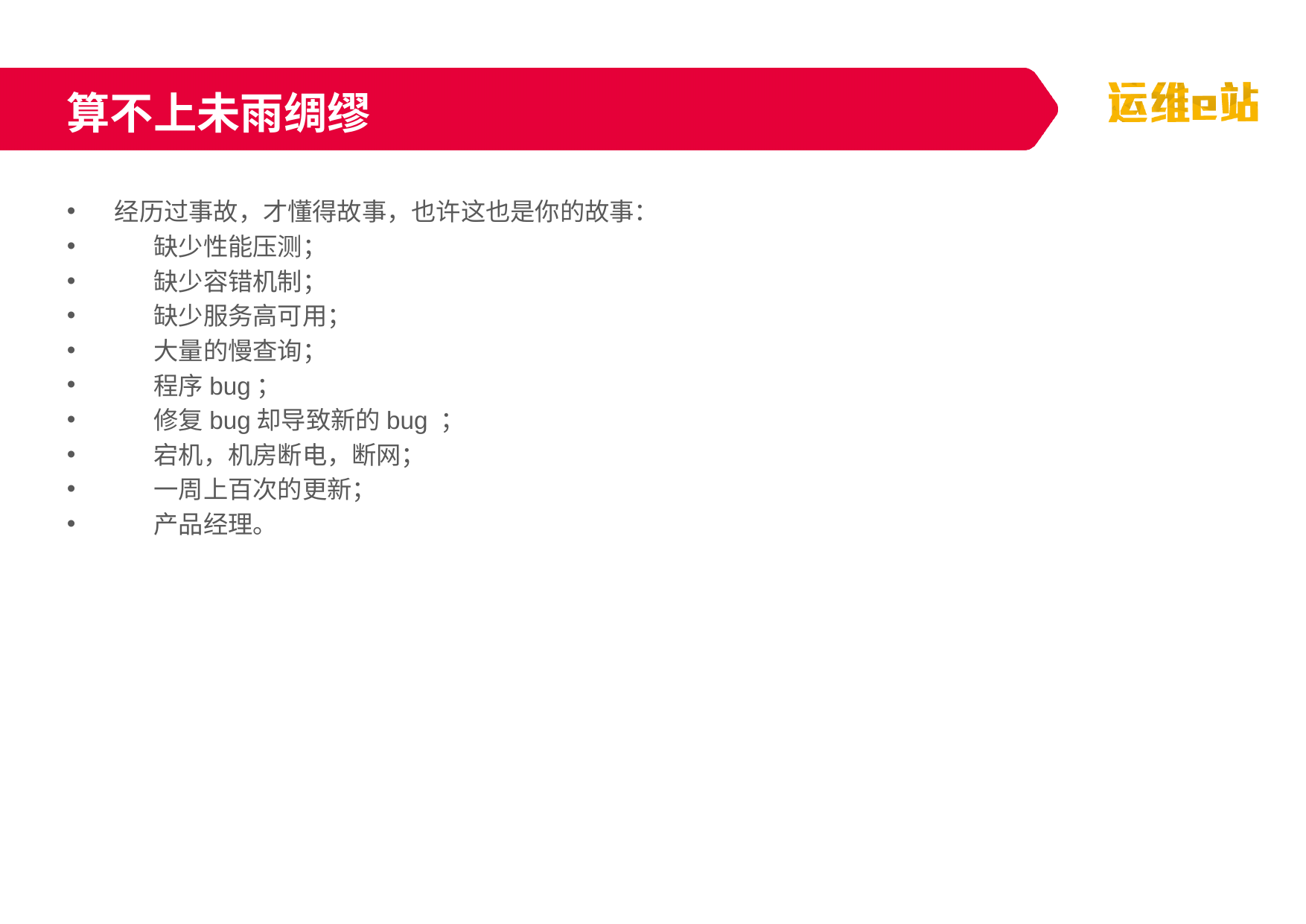

算不上未雨绸缪
经历过事故，才懂得故事，也许这也是你的故事：
      缺少性能压测；
      缺少容错机制；
      缺少服务高可用；
      大量的慢查询；
      程序bug；
      修复bug却导致新的bug ；
      宕机，机房断电，断网；
      一周上百次的更新；
      产品经理。